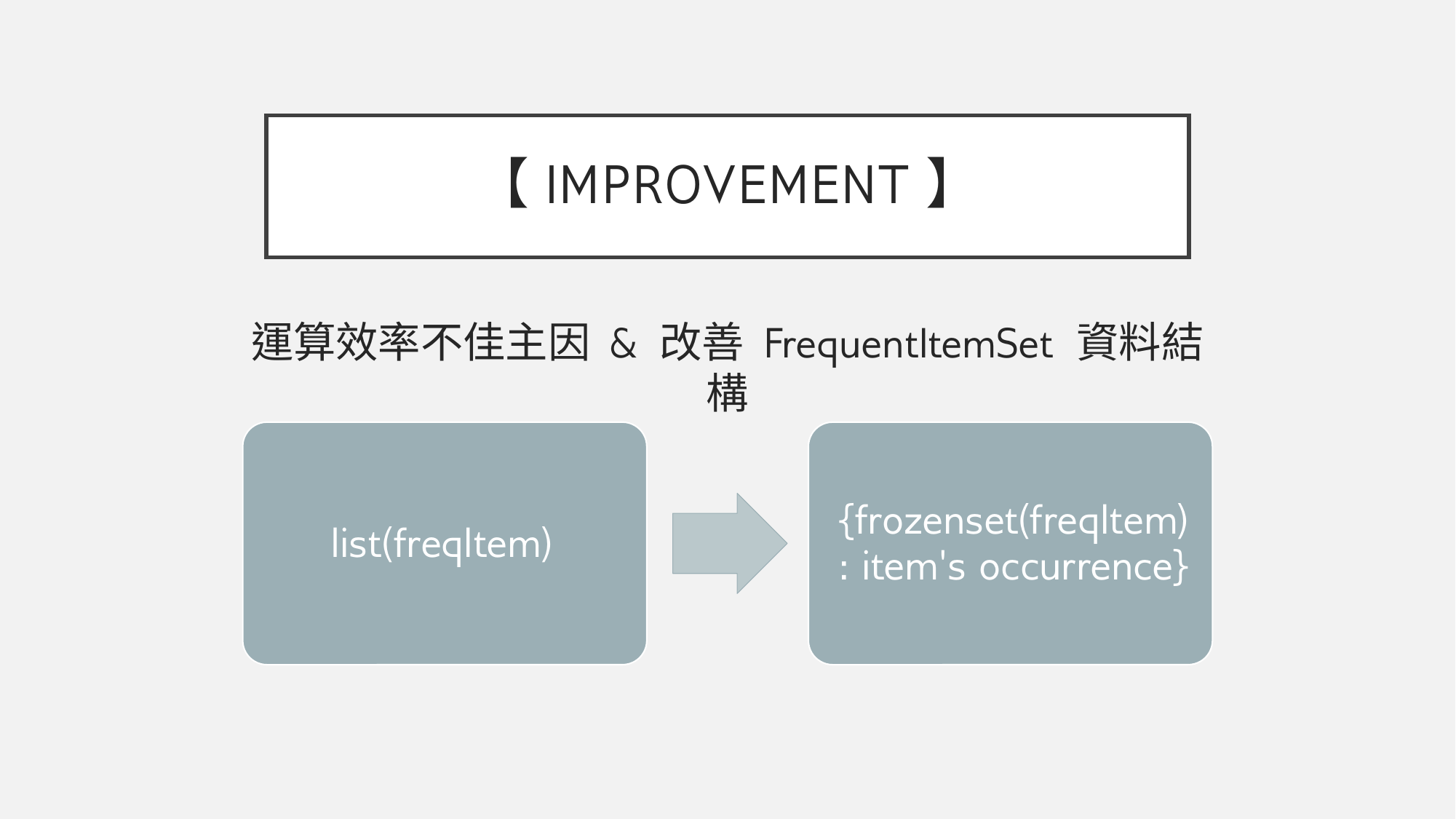

# 【IMPROVEMENT】
運算效率不佳主因 & 改善 FrequentItemSet 資料結構
list(freqItem)

{frozenset(freqItem): item's occurrence}